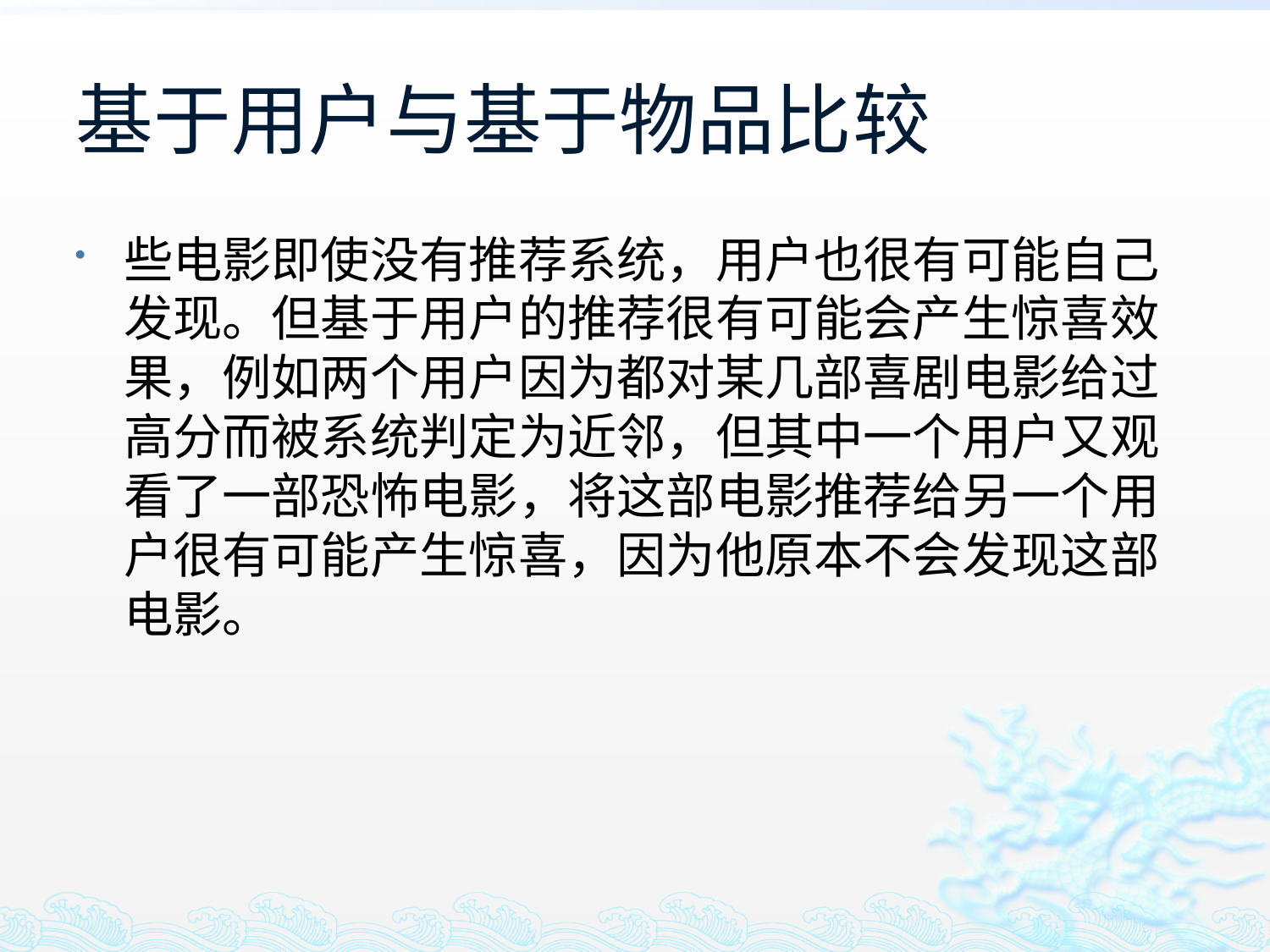

# 基于用户与基于物品比较
些电影即使没有推荐系统，用户也很有可能自己发现。但基于用户的推荐很有可能会产生惊喜效果，例如两个用户因为都对某几部喜剧电影给过高分而被系统判定为近邻，但其中一个用户又观看了一部恐怖电影，将这部电影推荐给另一个用户很有可能产生惊喜，因为他原本不会发现这部电影。